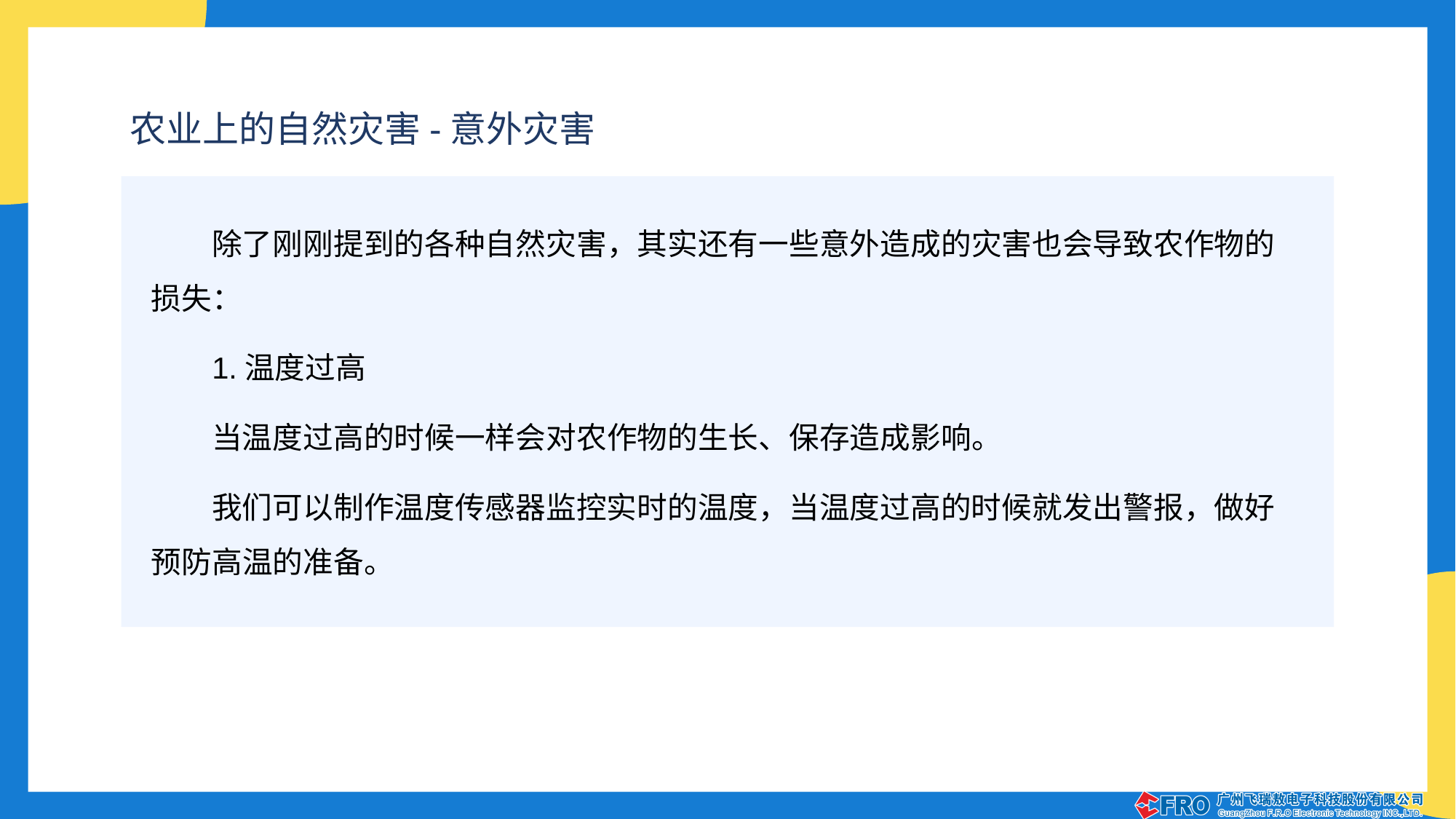

农业上的自然灾害-意外灾害
除了刚刚提到的各种自然灾害，其实还有一些意外造成的灾害也会导致农作物的损失：
1.温度过高
当温度过高的时候一样会对农作物的生长、保存造成影响。
我们可以制作温度传感器监控实时的温度，当温度过高的时候就发出警报，做好预防高温的准备。